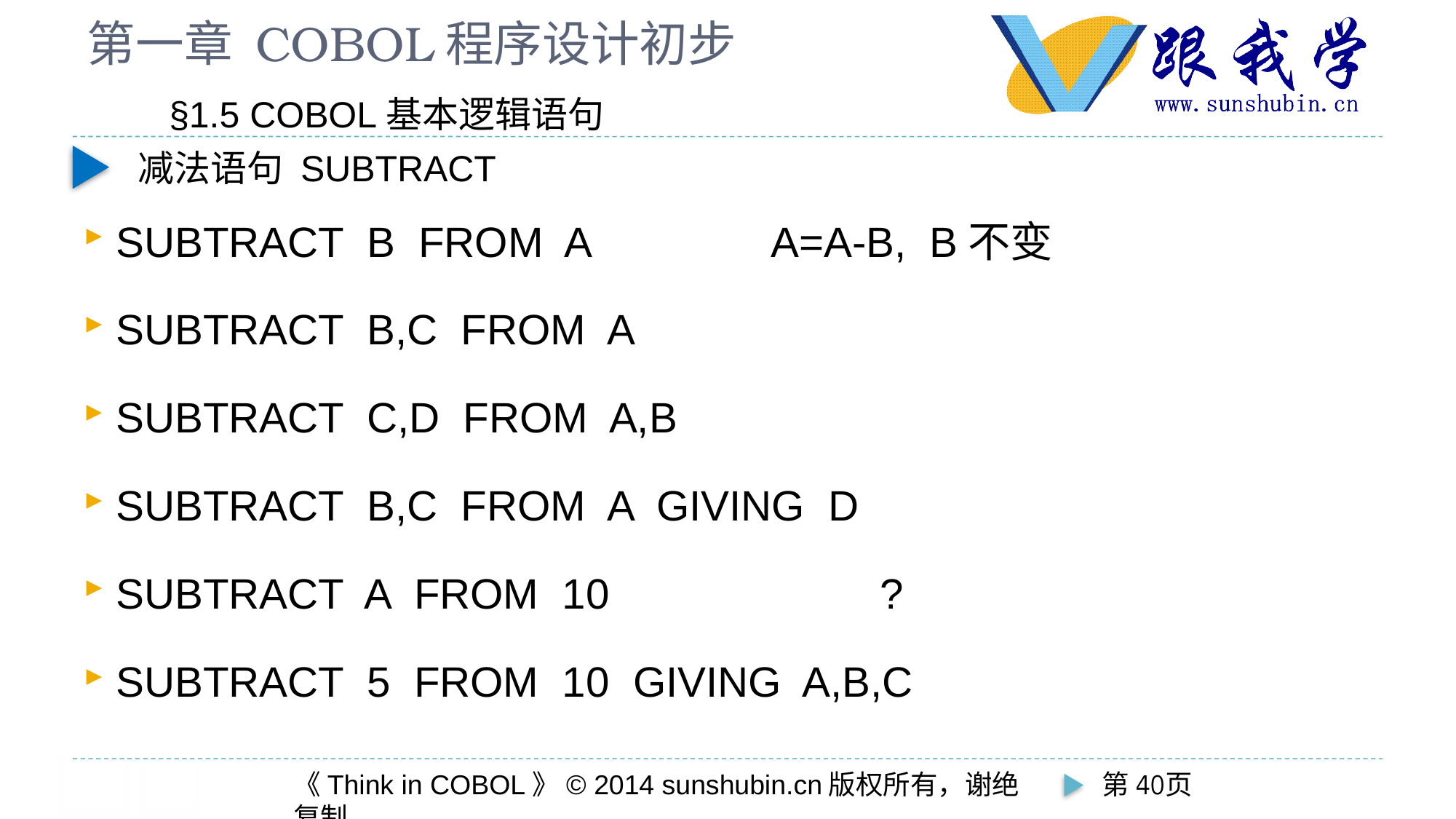

# 第一章 COBOL程序设计初步
§1.5 COBOL基本逻辑语句

减法语句 SUBTRACT
SUBTRACT  B  FROM  A		A=A-B,  B不变

SUBTRACT  B,C  FROM  A

SUBTRACT  C,D  FROM  A,B

SUBTRACT  B,C  FROM  A  GIVING  D

SUBTRACT  A  FROM  10			?

SUBTRACT  5  FROM  10  GIVING  A,B,C